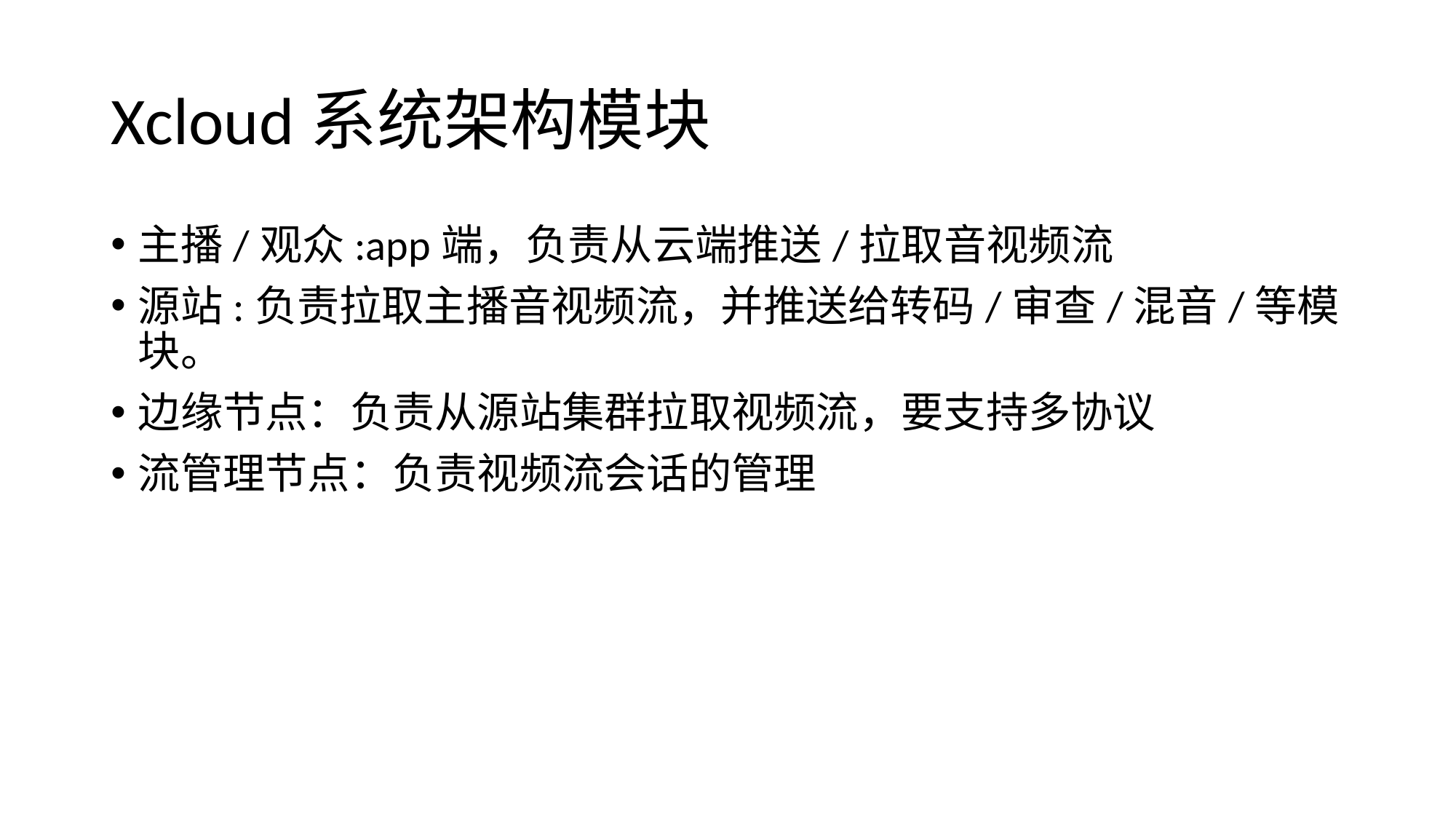

# Xcloud系统架构模块
主播/观众:app端，负责从云端推送/拉取音视频流
源站:负责拉取主播音视频流，并推送给转码/审查/混音/等模块。
边缘节点：负责从源站集群拉取视频流，要支持多协议
流管理节点：负责视频流会话的管理